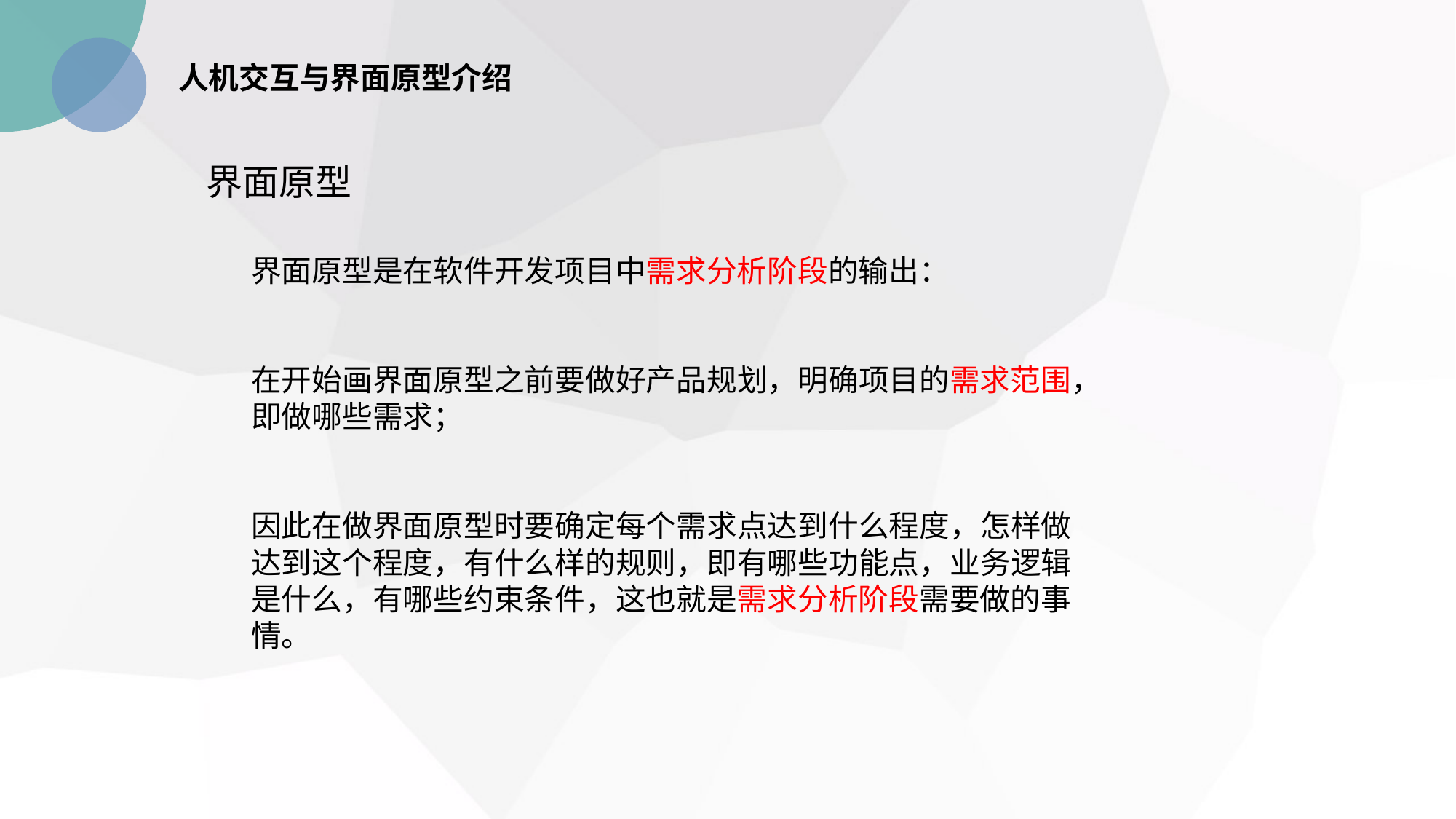

人机交互与界面原型介绍
界面原型
界面原型是在软件开发项目中需求分析阶段的输出：

在开始画界面原型之前要做好产品规划，明确项目的需求范围，即做哪些需求；

因此在做界面原型时要确定每个需求点达到什么程度，怎样做达到这个程度，有什么样的规则，即有哪些功能点，业务逻辑是什么，有哪些约束条件，这也就是需求分析阶段需要做的事情。